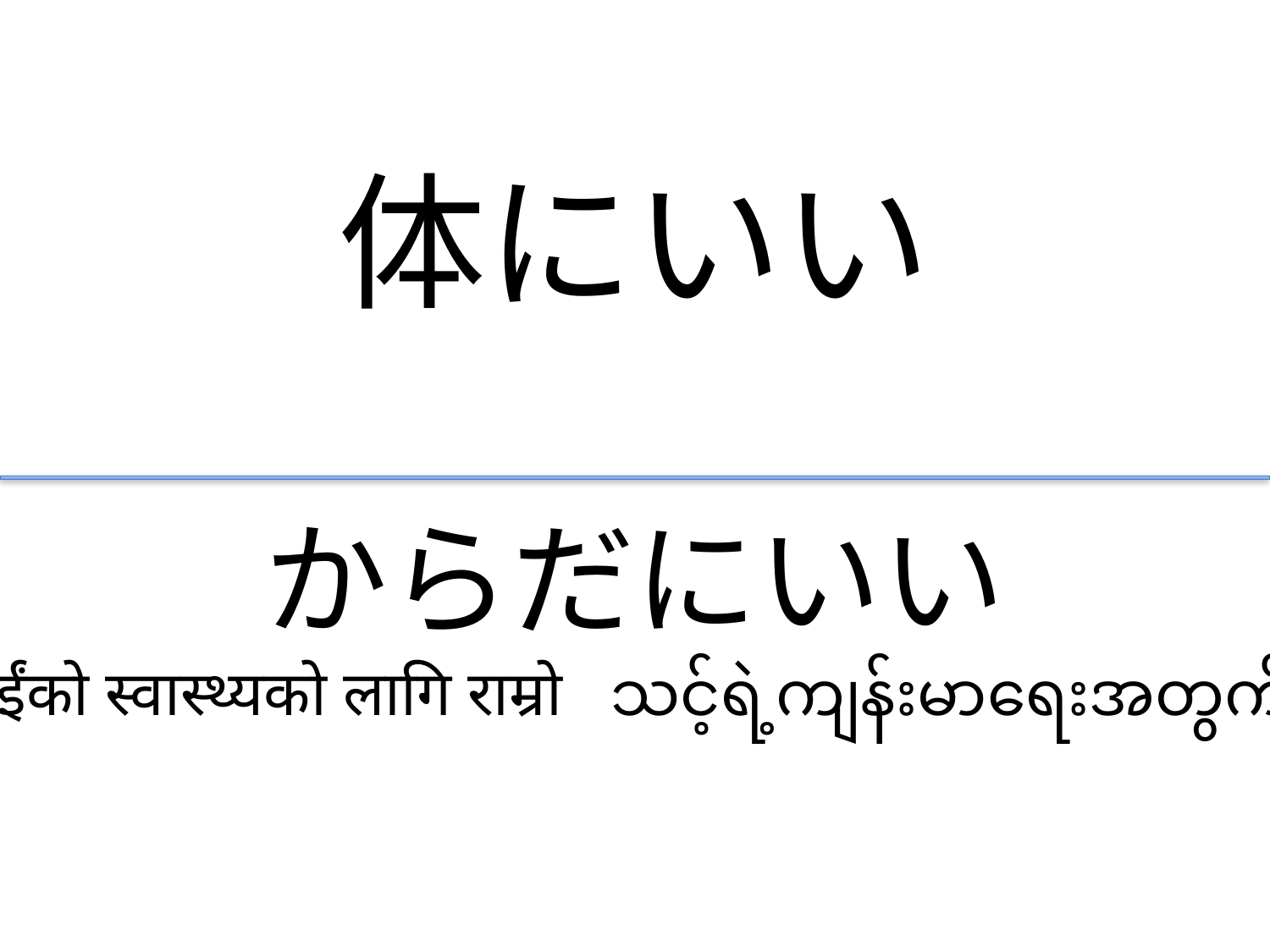

体にいい

からだにいい
Good for your health   Tốt cho sức khỏe của bạn   तपाईंको स्वास्थ्यको लागि राम्रो   သင့်ရဲ့ကျန်းမာရေးအတွက်ကောင်းတယ်   对您的健康有益   對您的健康有益